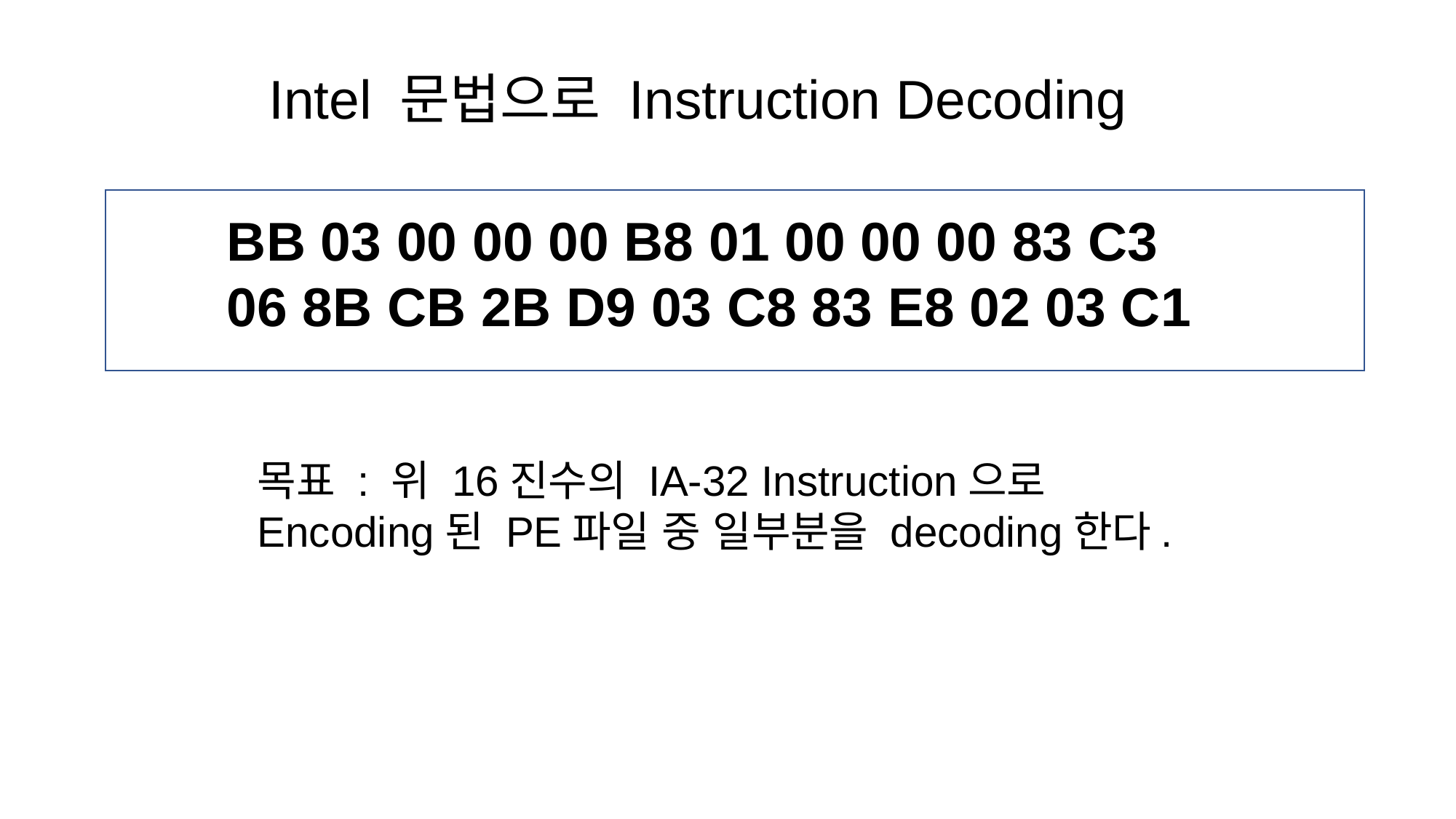

Intel 문법으로 Instruction Decoding

BB 03 00 00 00 B8 01 00 00 00 83 C3
06 8B CB 2B D9 03 C8 83 E8 02 03 C1
목표 : 위 16진수의 IA-32 Instruction으로 Encoding된 PE파일 중 일부분을 decoding한다.